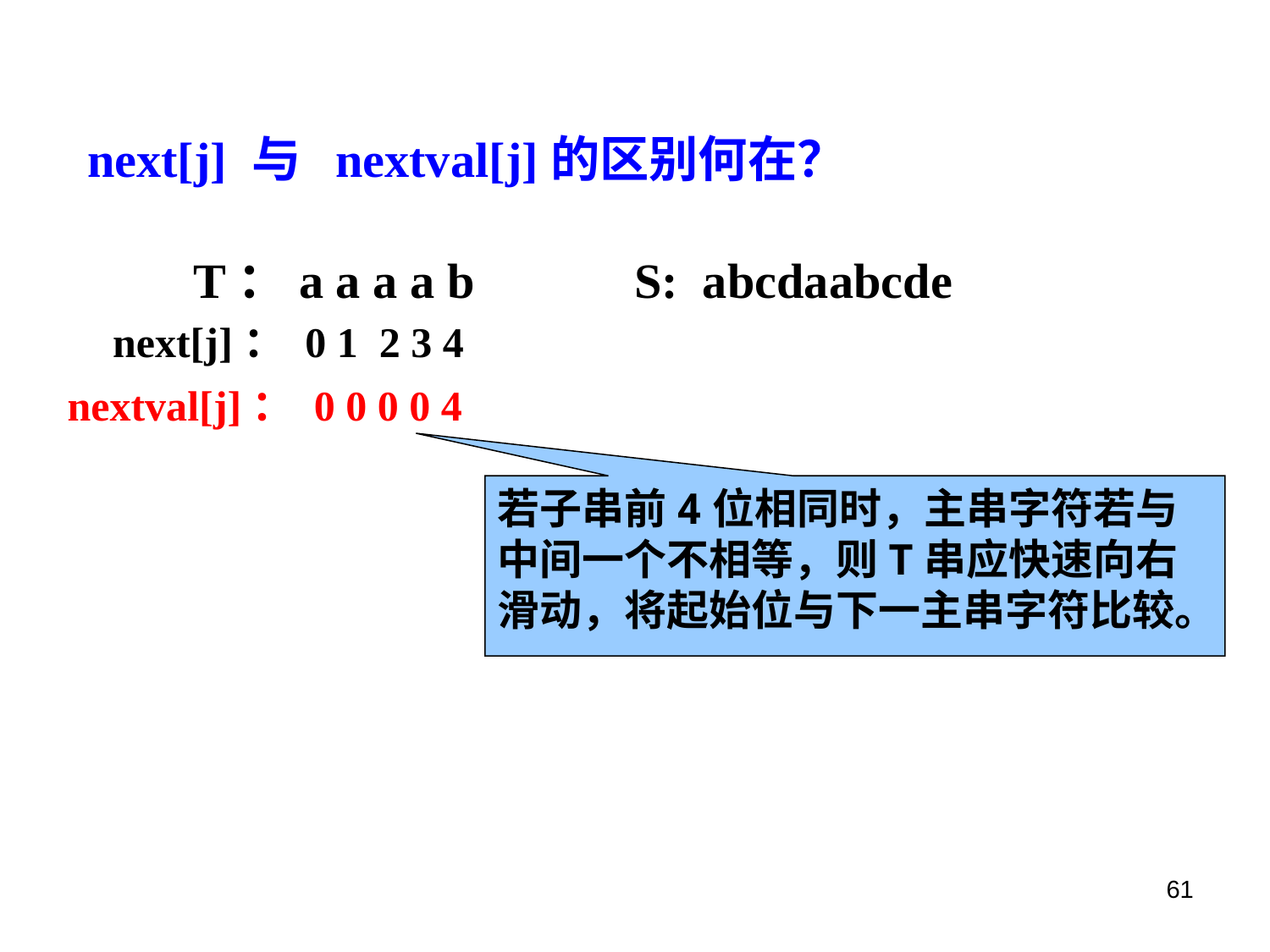

next[j] 与  nextval[j]的区别何在？
       T：a a a a b             S:  abcdaabcde
  next[j]： 0 1  2 3 4
nextval[j]： 0 0 0 0 4
若子串前4位相同时，主串字符若与中间一个不相等，则T串应快速向右滑动，将起始位与下一主串字符比较。
61